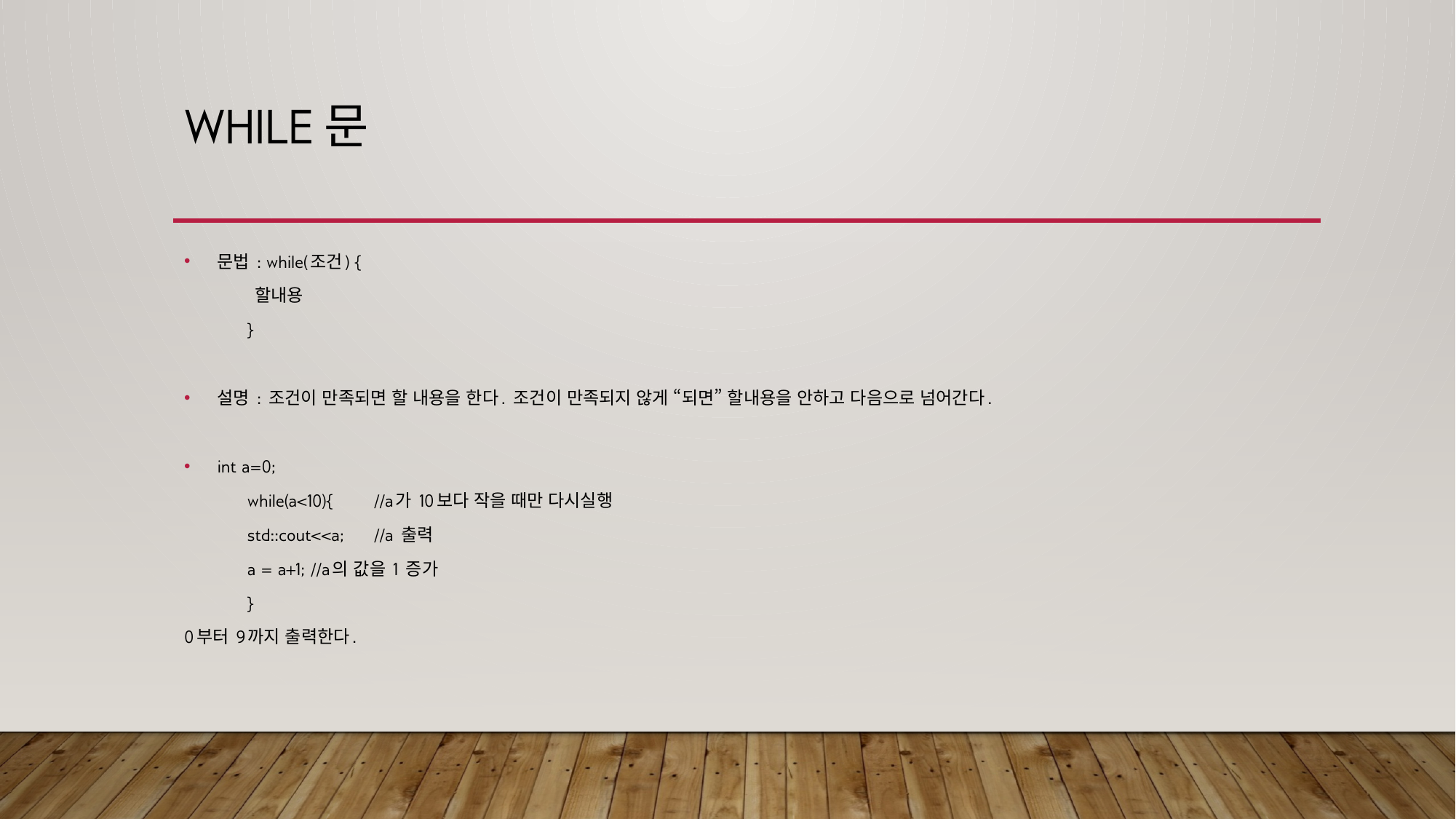

# while문
문법 : while(조건) {
			 할내용
		}

설명 : 조건이 만족되면 할 내용을 한다. 조건이 만족되지 않게 “되면” 할내용을 안하고 다음으로 넘어간다.

int a=0;
	while(a<10){		//a가 10보다 작을 때만 다시실행
		std::cout<<a;	//a 출력
		a = a+1;		//a의 값을 1 증가
	}
0부터 9까지 출력한다.